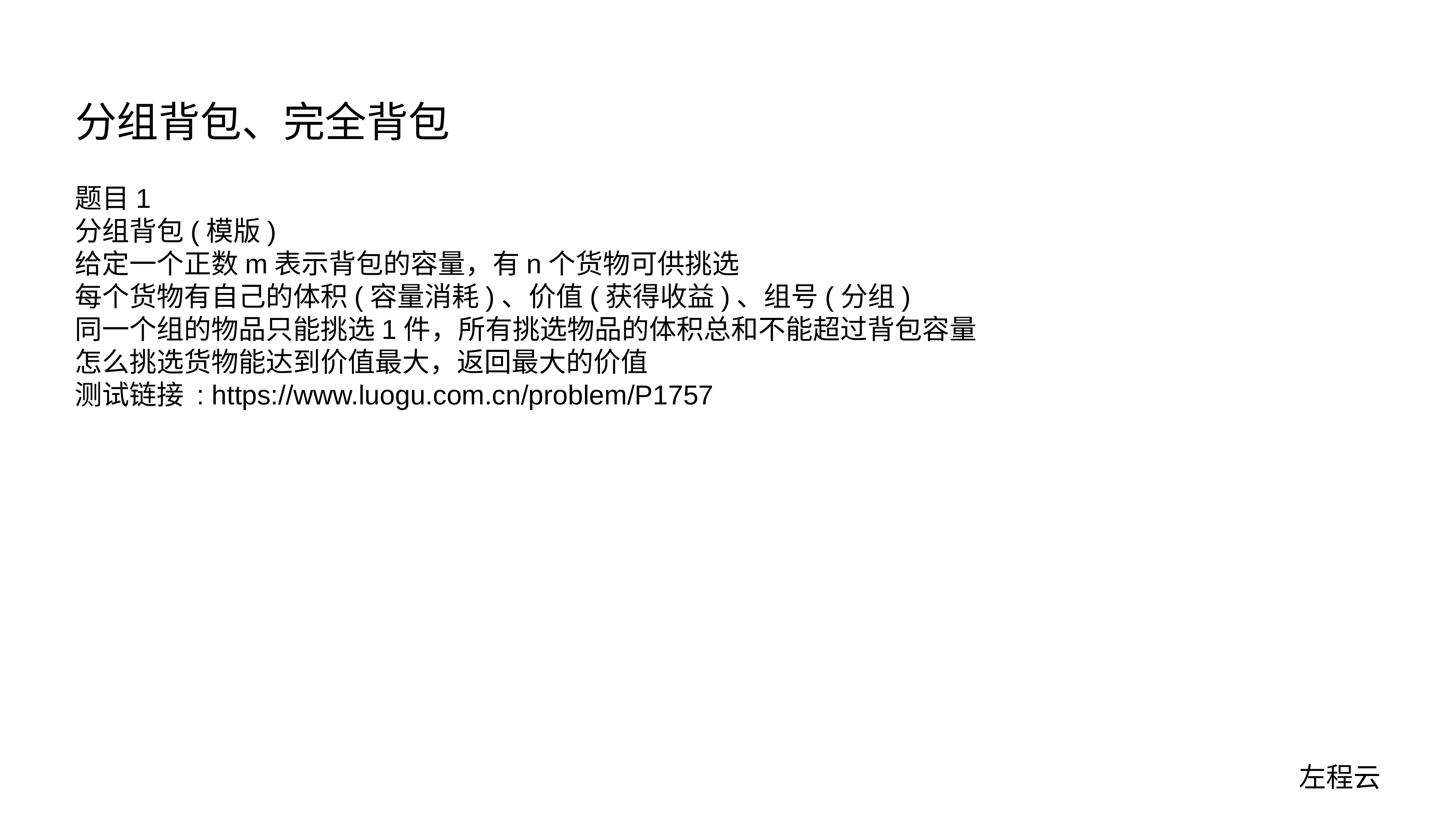

# 分组背包、完全背包
题目1
分组背包(模版)
给定一个正数m表示背包的容量，有n个货物可供挑选
每个货物有自己的体积(容量消耗)、价值(获得收益)、组号(分组)
同一个组的物品只能挑选1件，所有挑选物品的体积总和不能超过背包容量
怎么挑选货物能达到价值最大，返回最大的价值
测试链接 : https://www.luogu.com.cn/problem/P1757
左程云